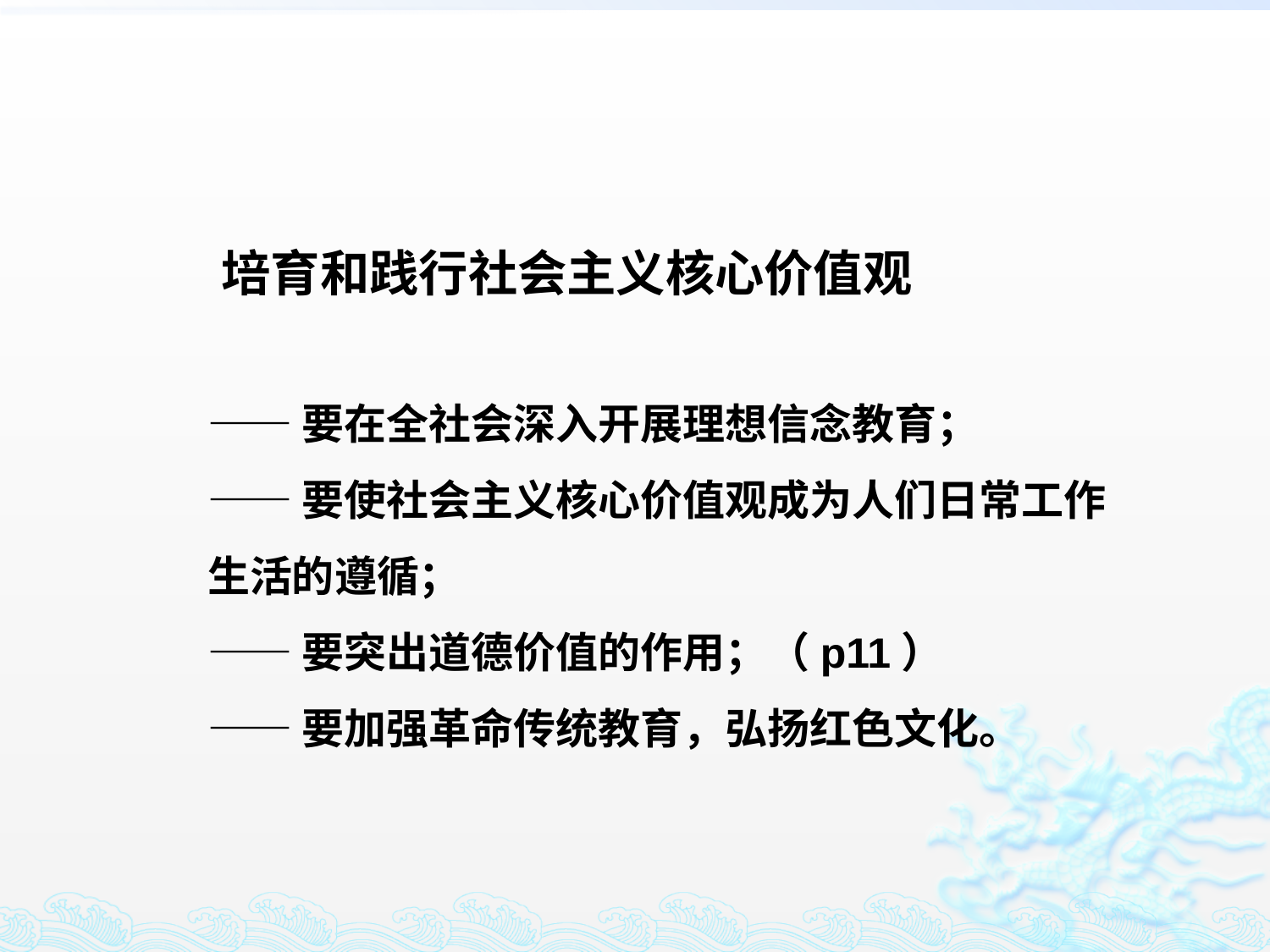

培育和践行社会主义核心价值观
——要在全社会深入开展理想信念教育；
——要使社会主义核心价值观成为人们日常工作生活的遵循；
——要突出道德价值的作用；（p11）
——要加强革命传统教育，弘扬红色文化。